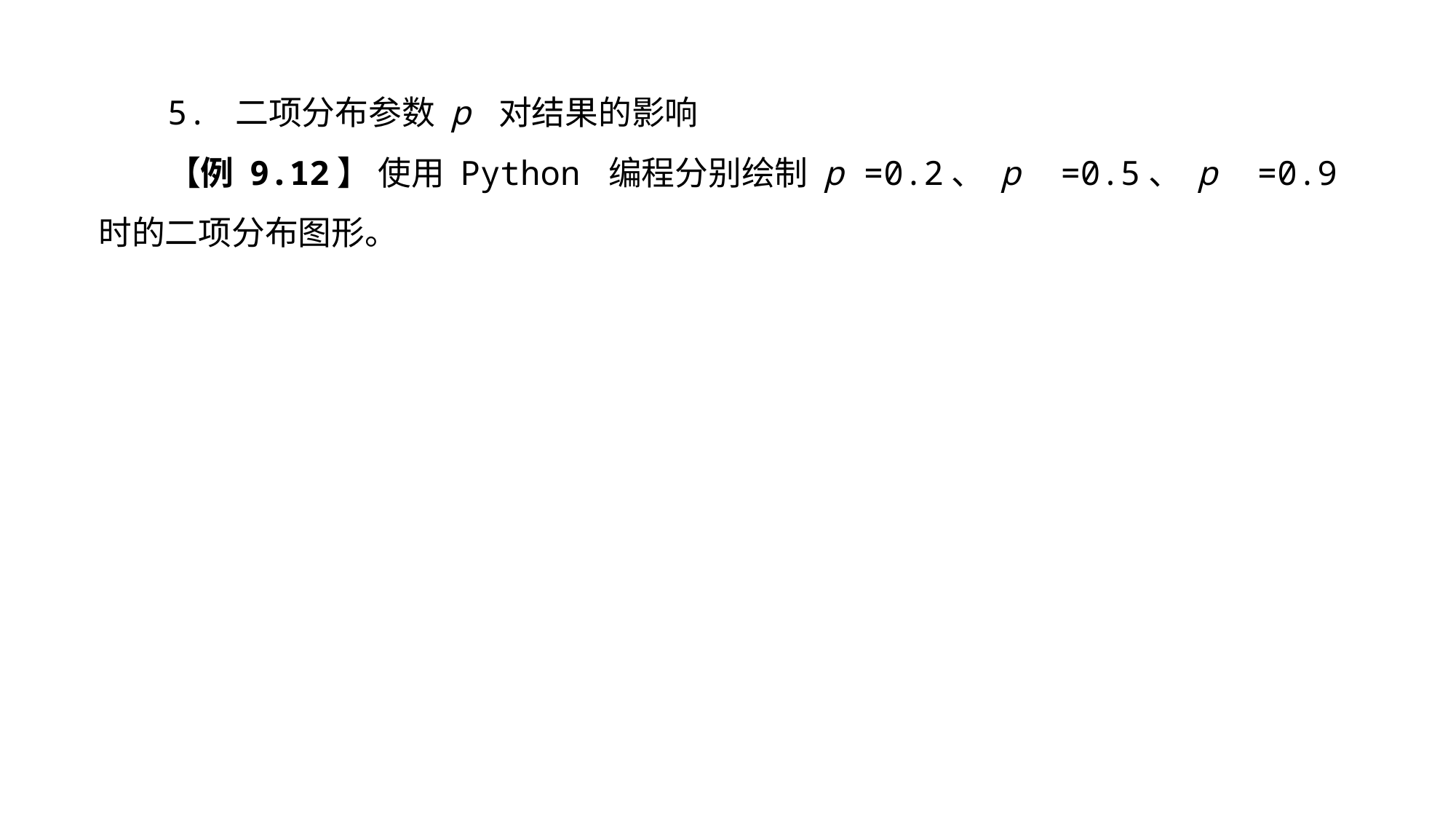

5. 二项分布参数 p 对结果的影响
【例 9.12】 使用 Python 编程分别绘制 p =0.2、 p  =0.5、 p  =0.9 时的二项分布图形。